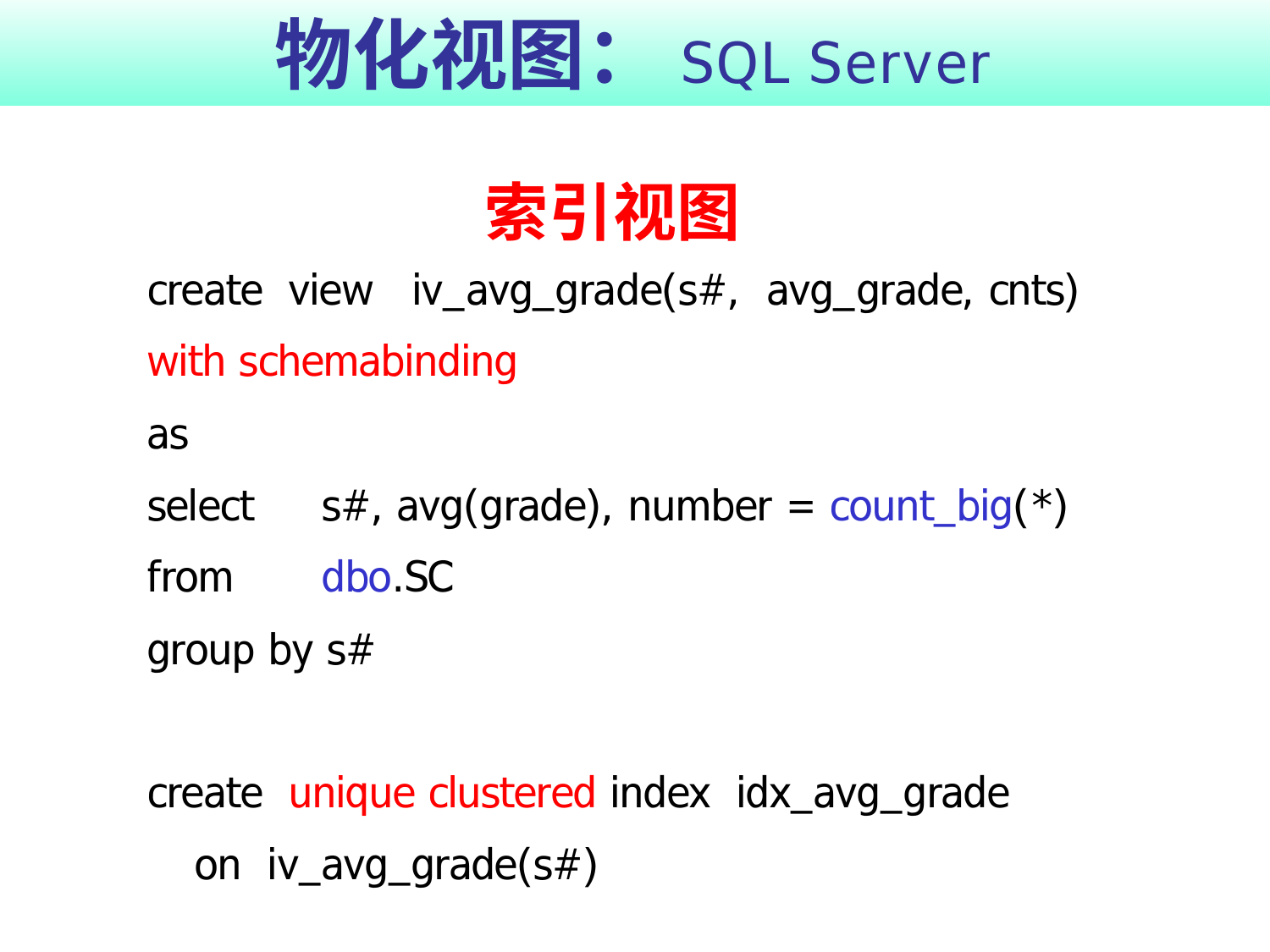

# 物化视图：SQL Server
索引视图
create  view   iv_avg_grade(s#,  avg_grade, cnts)
with schemabinding
as
select 	s#, avg(grade), number = count_big(*)
from 	dbo.SC
group by s#

create  unique clustered index  idx_avg_grade
	on  iv_avg_grade(s#)